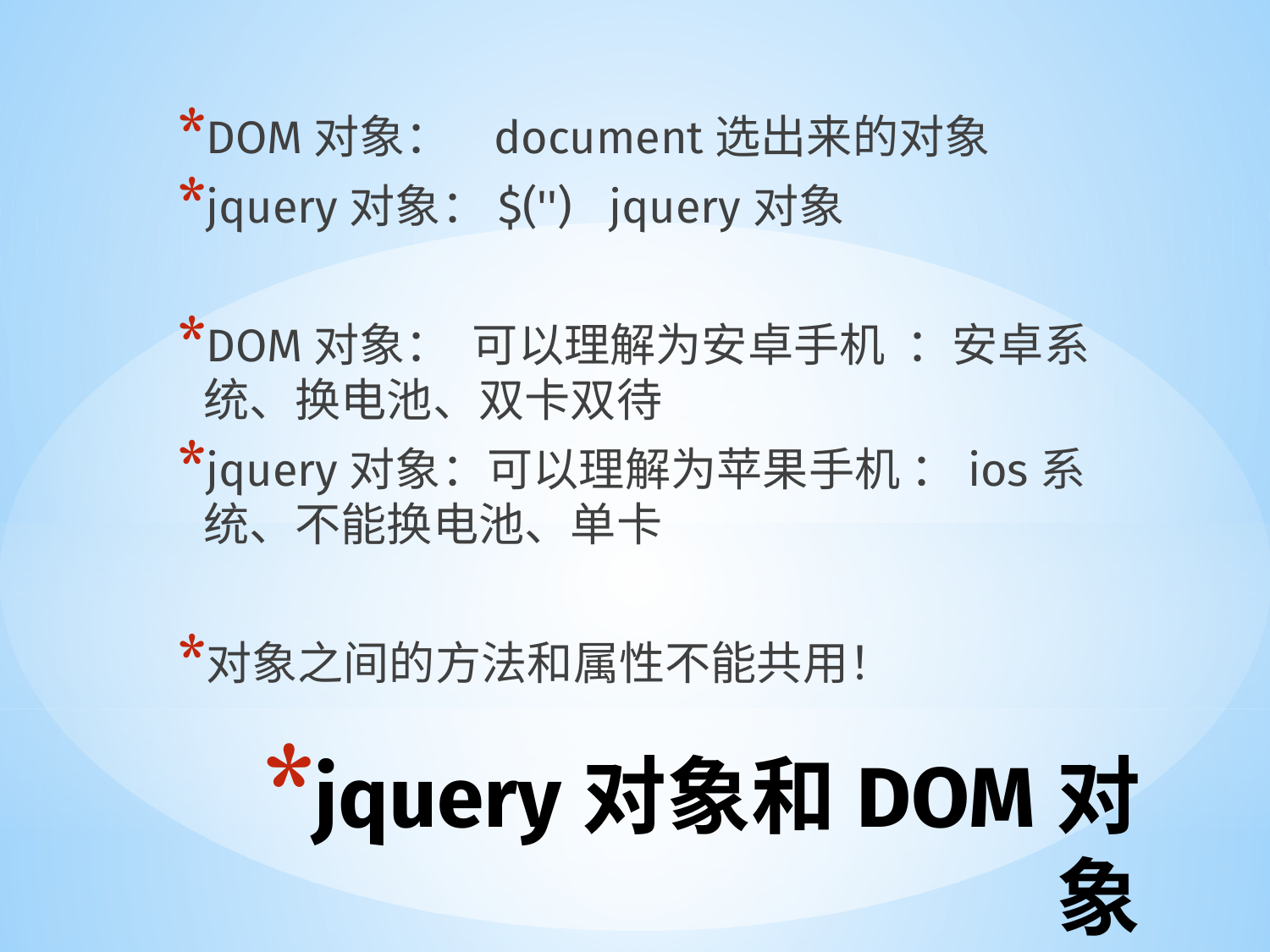

DOM对象：   document选出来的对象
jquery对象：$('')   jquery对象

DOM对象：  可以理解为安卓手机  ：安卓系统、换电池、双卡双待
jquery对象：可以理解为苹果手机 ：ios系统、不能换电池、单卡

对象之间的方法和属性不能共用！
# jquery对象和DOM对象